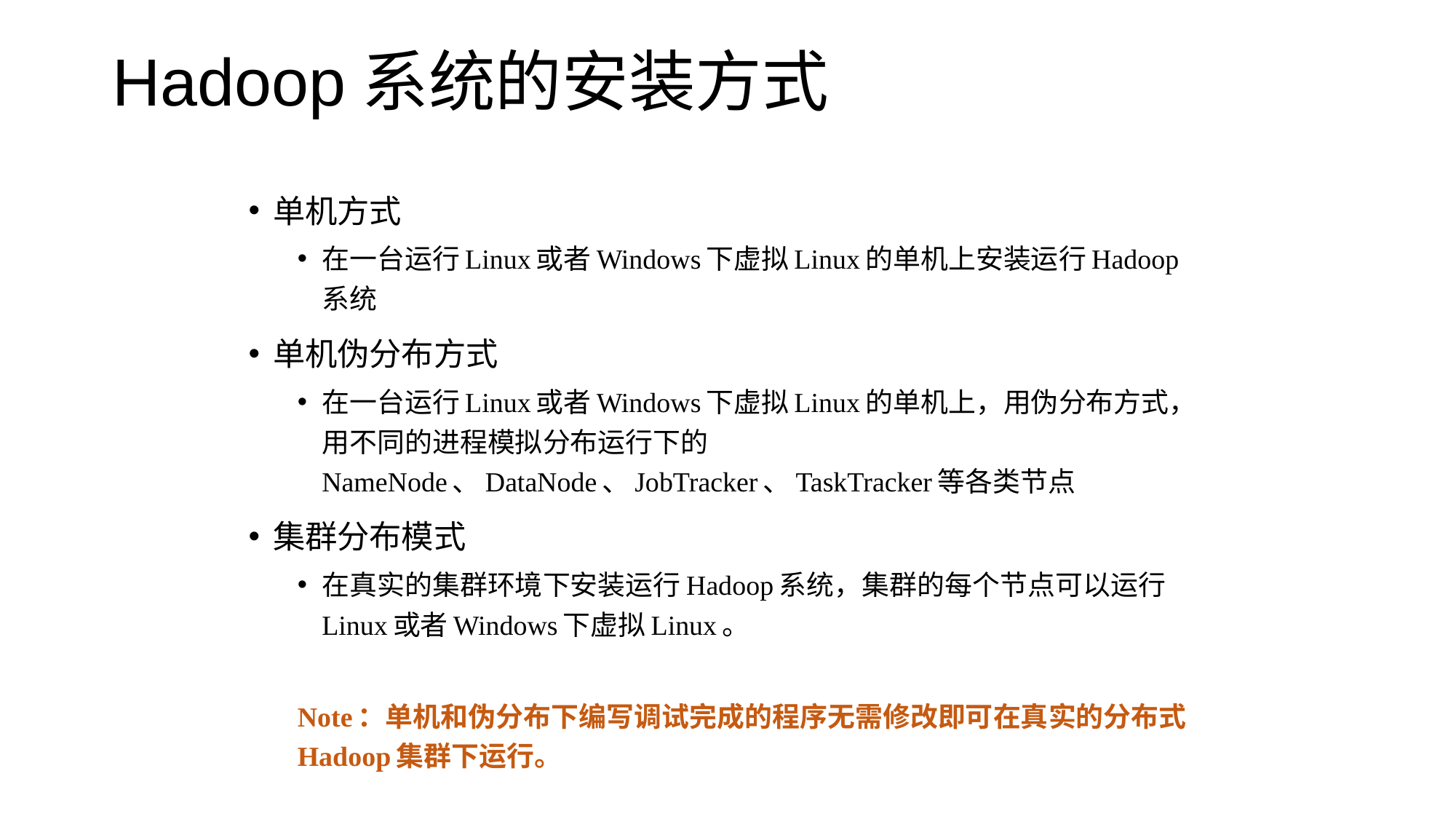

# Hadoop系统的安装方式
单机方式
在一台运行Linux或者Windows下虚拟Linux的单机上安装运行Hadoop系统
单机伪分布方式
在一台运行Linux或者Windows下虚拟Linux的单机上，用伪分布方式，用不同的进程模拟分布运行下的NameNode、DataNode、JobTracker、TaskTracker等各类节点
集群分布模式
在真实的集群环境下安装运行Hadoop系统，集群的每个节点可以运行Linux或者Windows下虚拟Linux。

Note：单机和伪分布下编写调试完成的程序无需修改即可在真实的分布式Hadoop集群下运行。